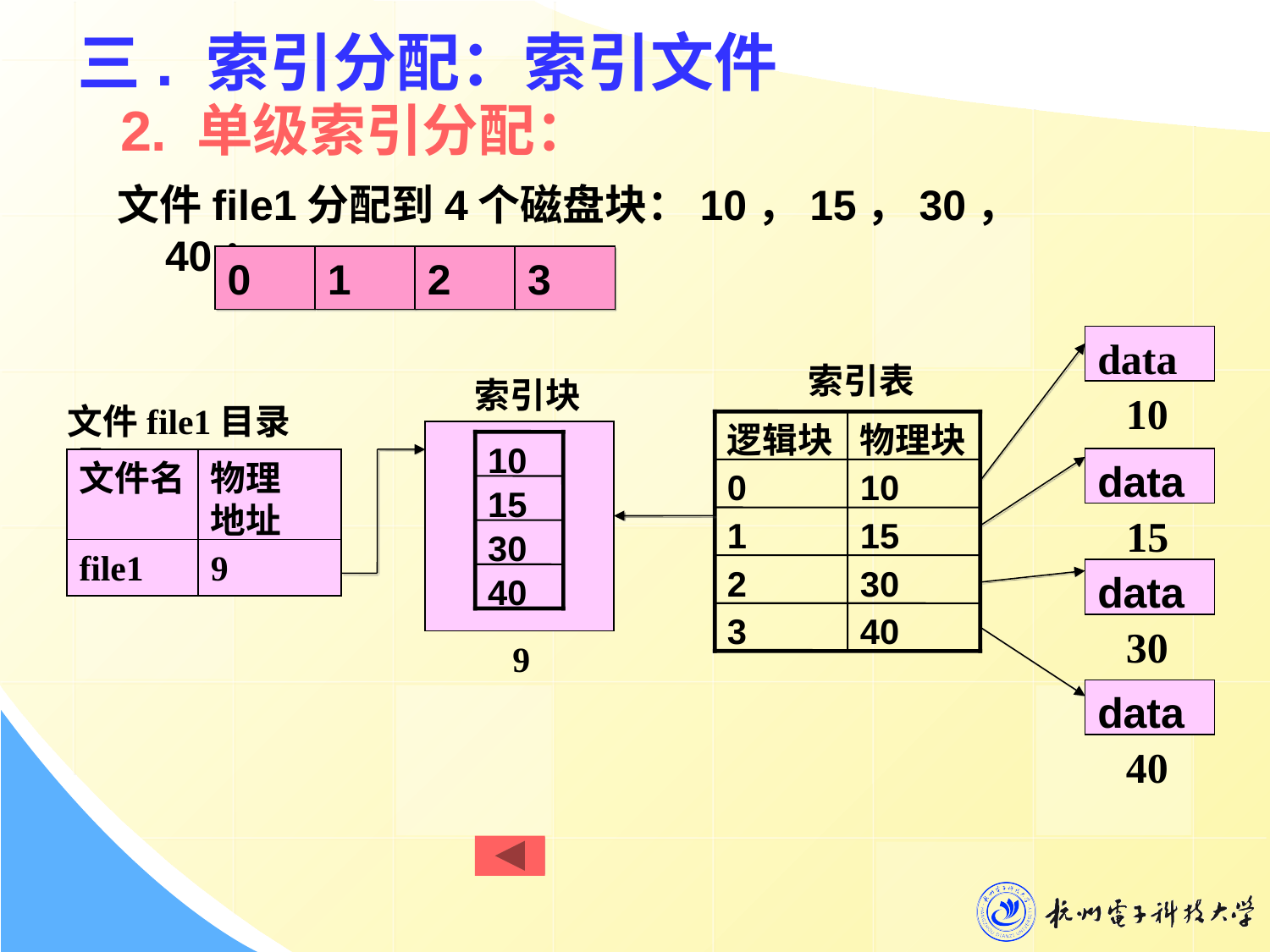

三. 索引分配：索引文件
    2. 单级索引分配：
文件file1分配到4个磁盘块：10，15，30，40：
0
1
2
3
data
10
data
15
data
30
data

40

索引表
逻辑块

物理块

0

10
1

15
2

30

3

40

索引块

10

15

30

40

9
文件file1目录项

文件名
物理
地址
file1
9